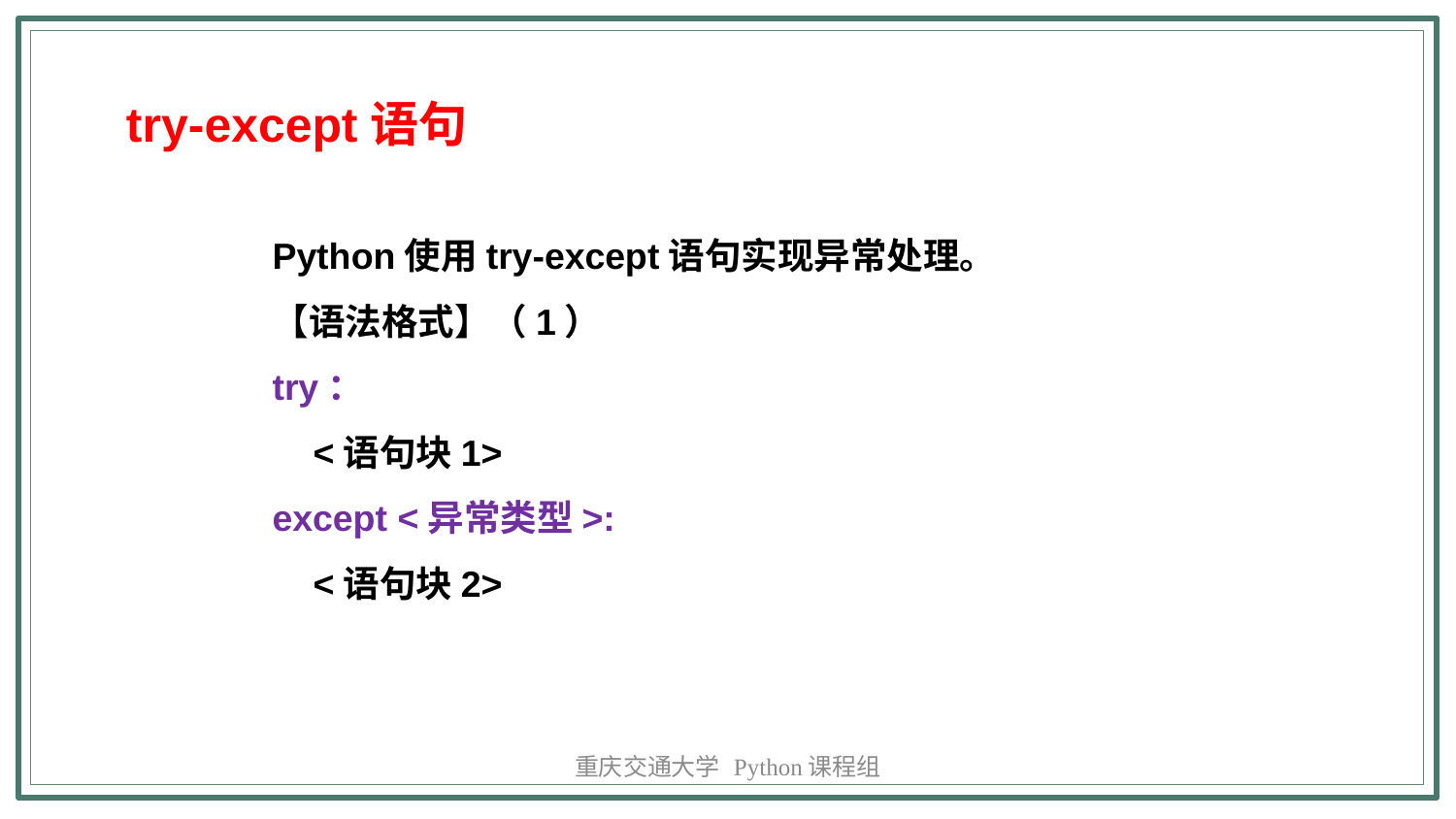

try-except语句
Python使用try-except语句实现异常处理。
【语法格式】（1）
try：
    <语句块1>
except <异常类型>:
    <语句块2>
重庆交通大学 Python课程组